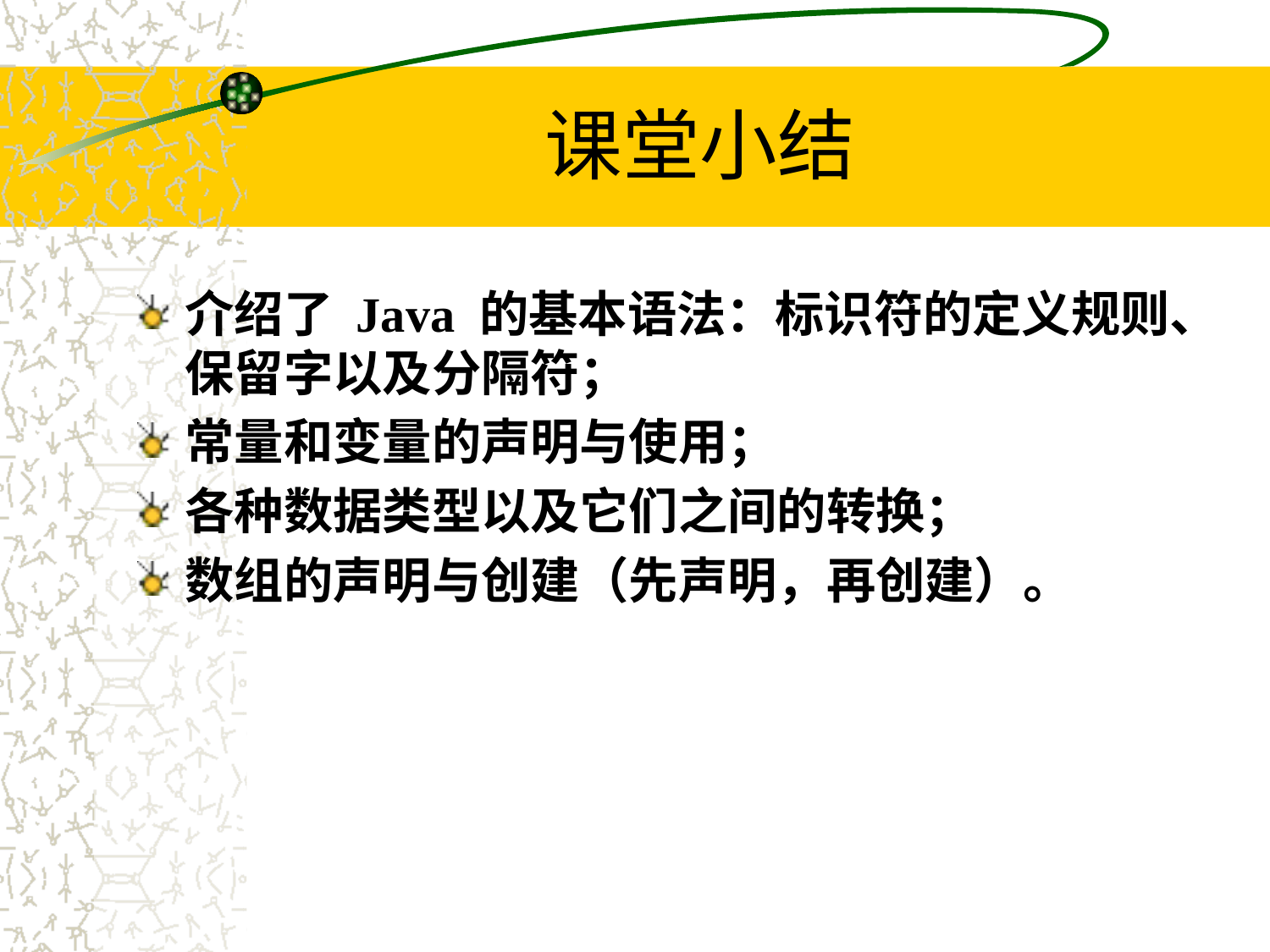

# 课堂小结
介绍了 Java 的基本语法：标识符的定义规则、保留字以及分隔符；
常量和变量的声明与使用；
各种数据类型以及它们之间的转换；
数组的声明与创建（先声明，再创建）。
32